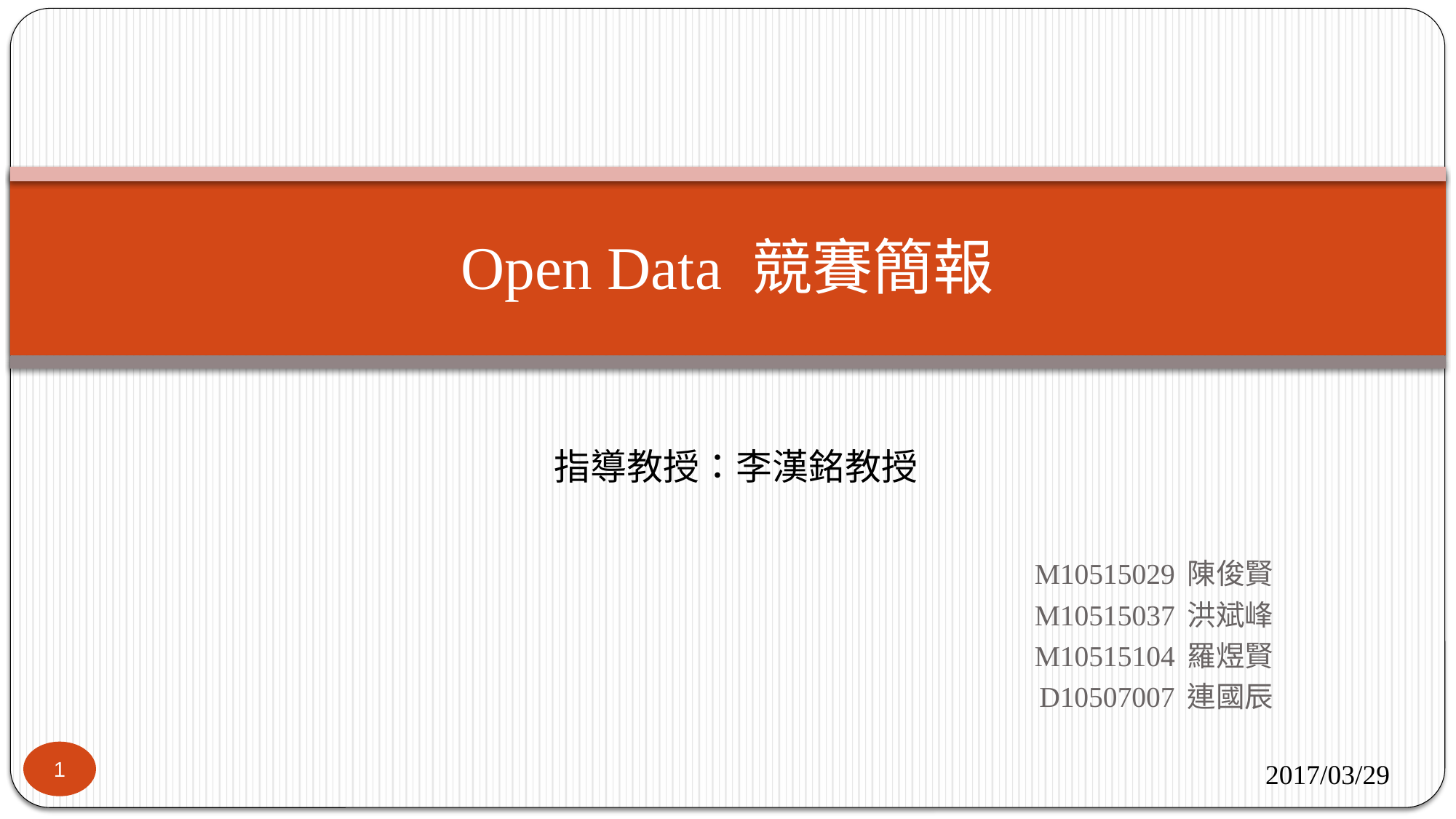

# Open Data 競賽簡報
指導教授：李漢銘教授
M10515029 陳俊賢
M10515037 洪斌峰
M10515104 羅煜賢
D10507007 連國辰
1
2017/03/29